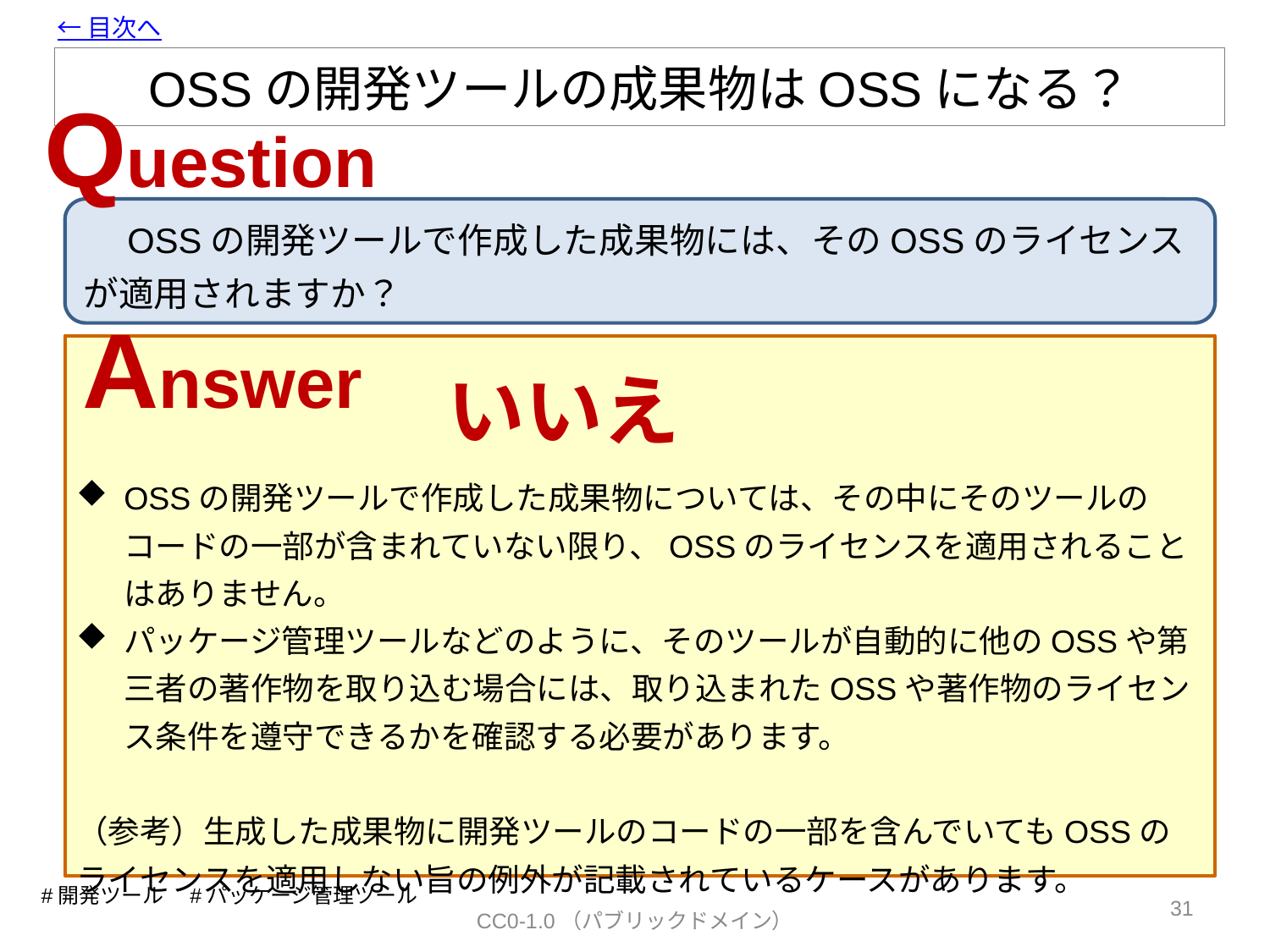

← 目次へ
# OSSの開発ツールの成果物はOSSになる？
Question
　OSSの開発ツールで作成した成果物には、そのOSSのライセンスが適用されますか？
Answer

いいえ
OSSの開発ツールで作成した成果物については、その中にそのツールのコードの一部が含まれていない限り、OSSのライセンスを適用されることはありません。
パッケージ管理ツールなどのように、そのツールが自動的に他のOSSや第三者の著作物を取り込む場合には、取り込まれたOSSや著作物のライセンス条件を遵守できるかを確認する必要があります。
（参考）生成した成果物に開発ツールのコードの一部を含んでいてもOSSのライセンスを適用しない旨の例外が記載されているケースがあります。
#開発ツール　#パッケージ管理ツール
31
CC0-1.0（パブリックドメイン）